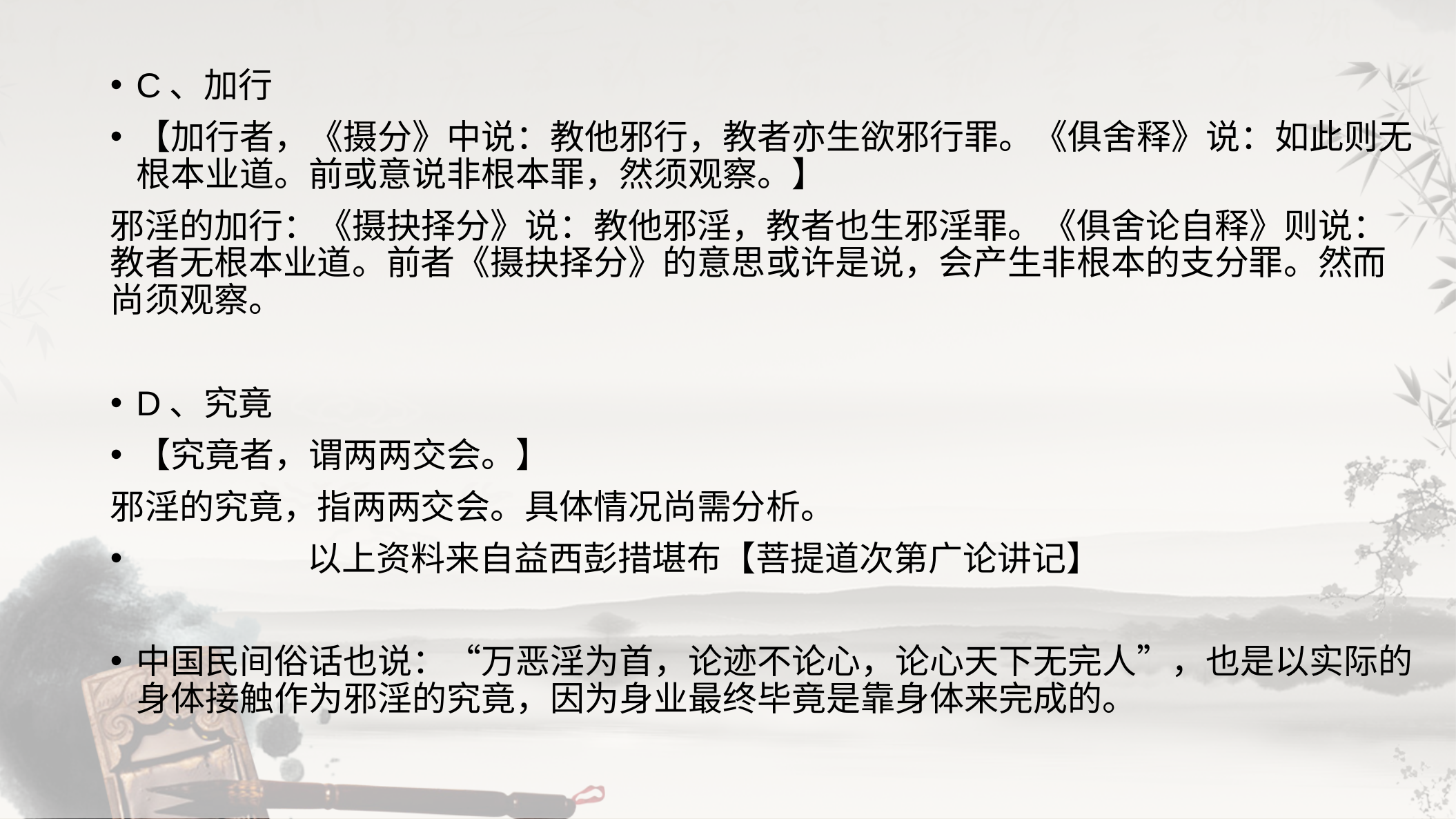

C、加行
【加行者，《摄分》中说：教他邪行，教者亦生欲邪行罪。《俱舍释》说：如此则无根本业道。前或意说非根本罪，然须观察。】
邪淫的加行：《摄抉择分》说：教他邪淫，教者也生邪淫罪。《俱舍论自释》则说：教者无根本业道。前者《摄抉择分》的意思或许是说，会产生非根本的支分罪。然而尚须观察。

D、究竟
【究竟者，谓两两交会。】
邪淫的究竟，指两两交会。具体情况尚需分析。
                     以上资料来自益西彭措堪布【菩提道次第广论讲记】

中国民间俗话也说：“万恶淫为首，论迹不论心，论心天下无完人”，也是以实际的身体接触作为邪淫的究竟，因为身业最终毕竟是靠身体来完成的。